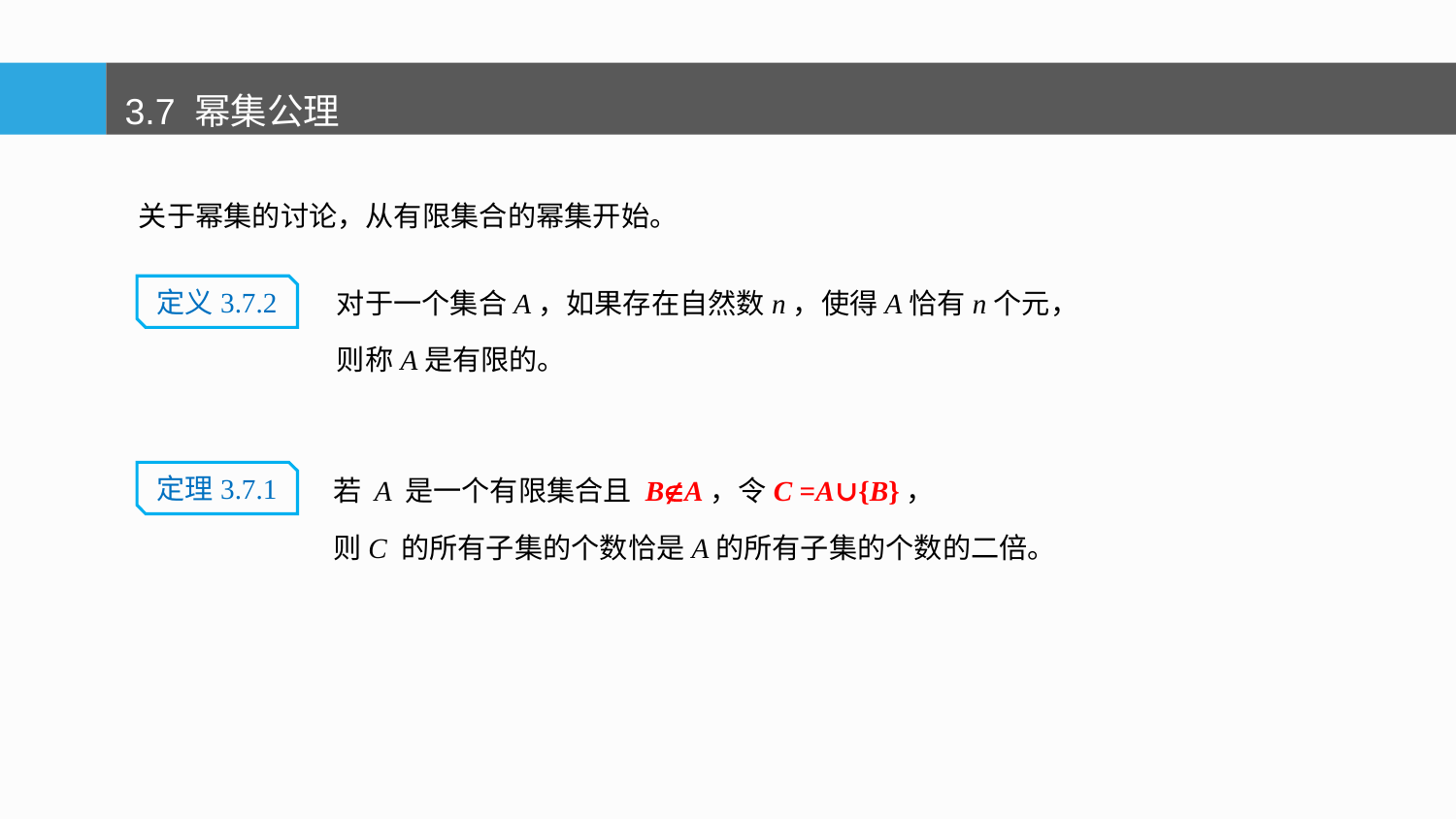

3.7 幂集公理

关于幂集的讨论，从有限集合的幂集开始。

对于一个集合A，如果存在自然数n，使得A恰有n个元，
则称A是有限的。
定义3.7.2

若 A 是一个有限集合且 B∉A，令C =A∪{B}，
则C 的所有子集的个数恰是A的所有子集的个数的二倍。

定理3.7.1